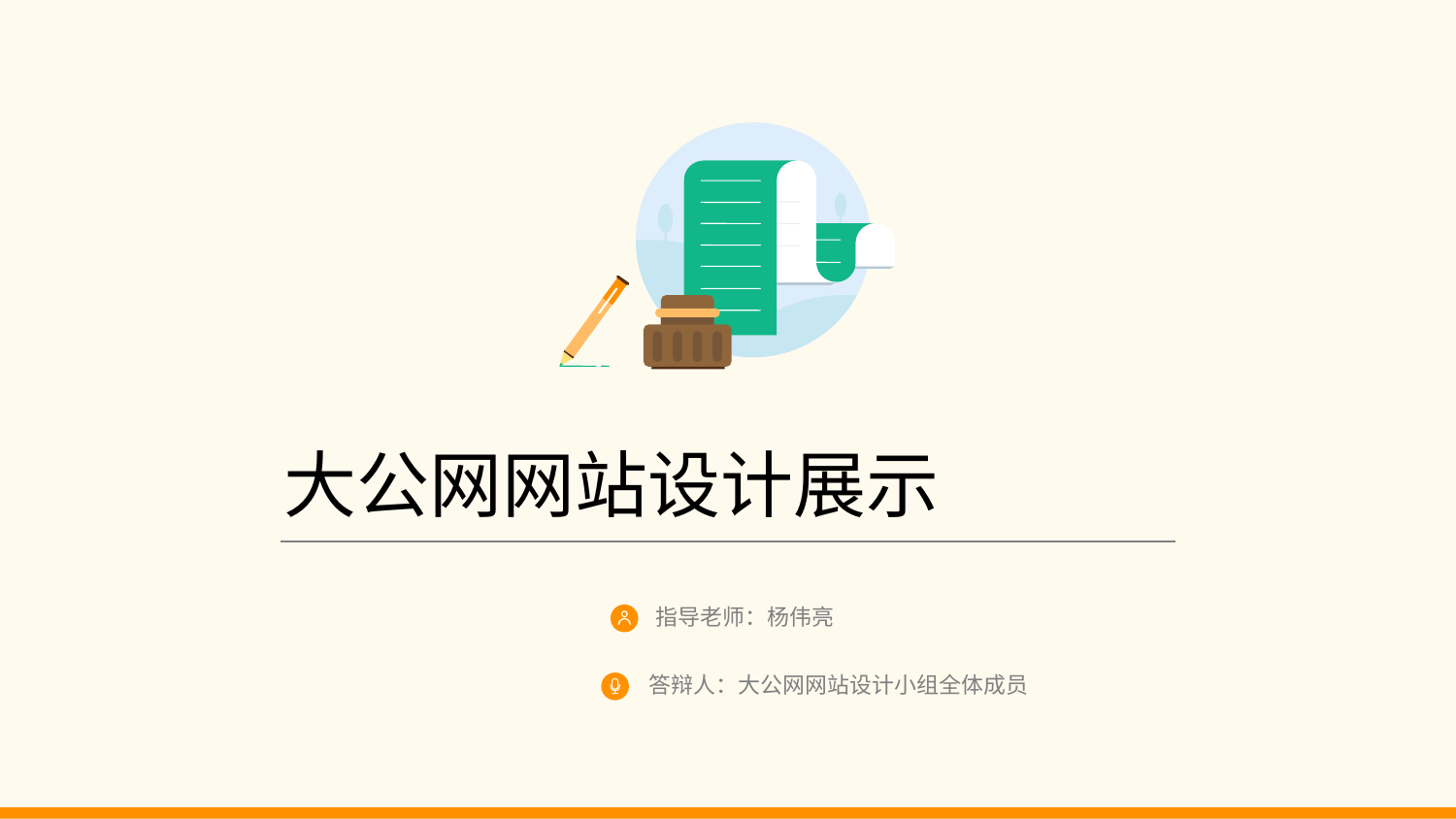

大公网网站设计展示
指导老师：杨伟亮

答辩人：大公网网站设计小组全体成员